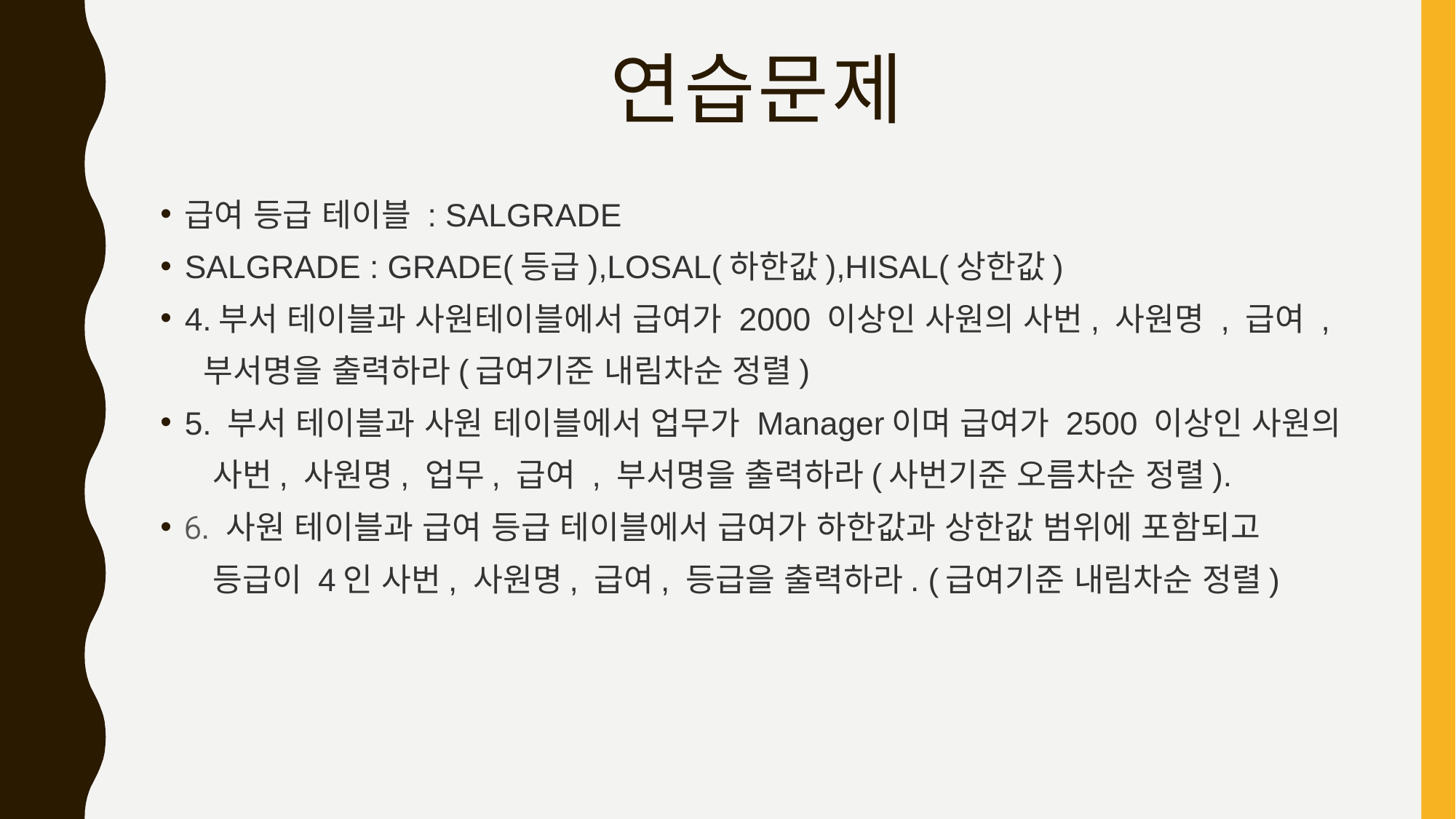

# 연습문제
급여 등급 테이블 : SALGRADE
SALGRADE : GRADE(등급),LOSAL(하한값),HISAL(상한값)
4.부서 테이블과 사원테이블에서 급여가 2000 이상인 사원의 사번, 사원명 , 급여 ,
    부서명을 출력하라(급여기준 내림차순 정렬)
5. 부서 테이블과 사원 테이블에서 업무가 Manager이며 급여가 2500 이상인 사원의
     사번, 사원명, 업무, 급여 , 부서명을 출력하라(사번기준 오름차순 정렬).
6. 사원 테이블과 급여 등급 테이블에서 급여가 하한값과 상한값 범위에 포함되고
     등급이 4인 사번, 사원명, 급여, 등급을 출력하라. (급여기준 내림차순 정렬)